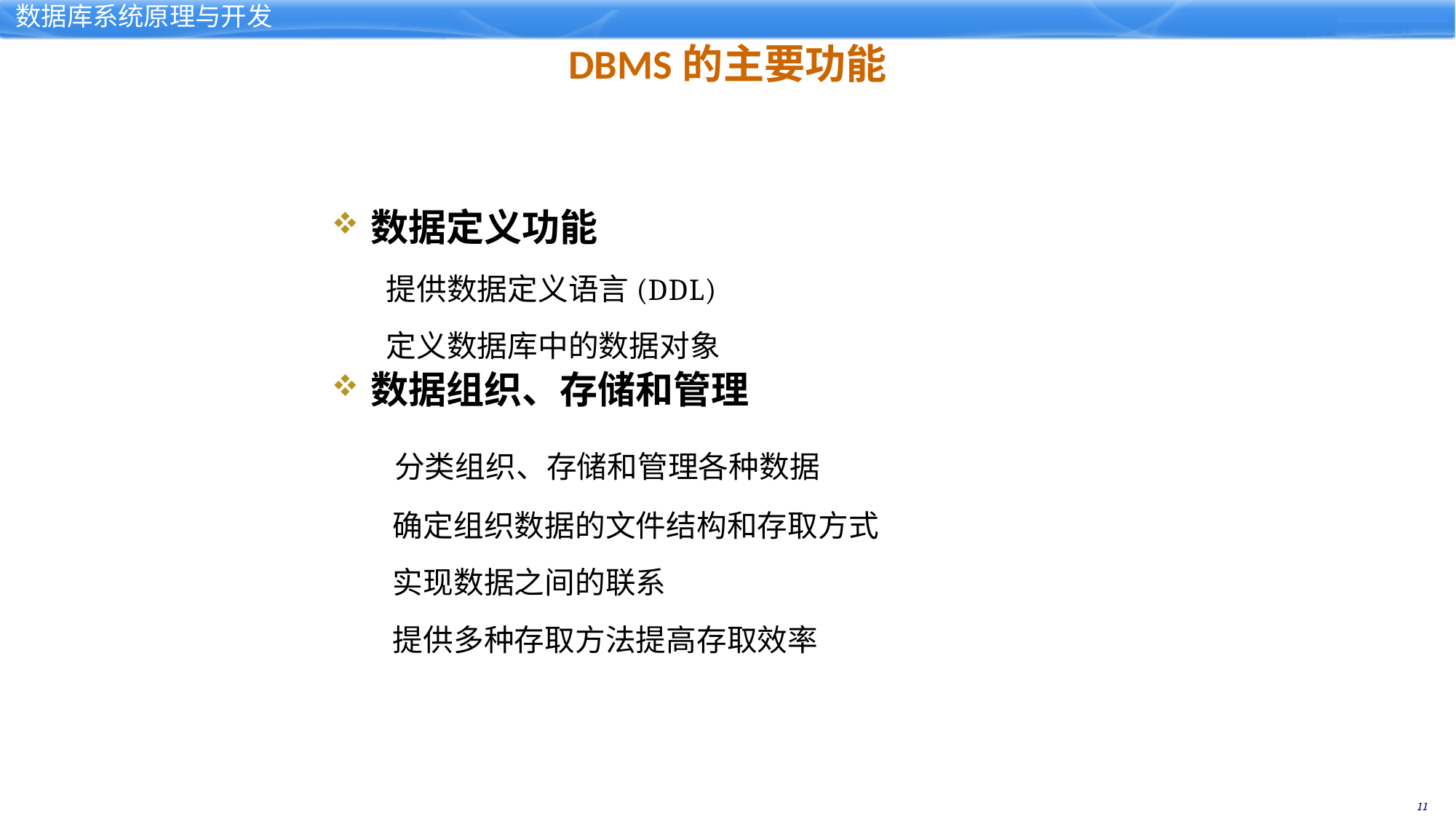

# DBMS的主要功能
数据定义功能
       提供数据定义语言(DDL)
       定义数据库中的数据对象
数据组织、存储和管理
      分类组织、存储和管理各种数据
        确定组织数据的文件结构和存取方式
        实现数据之间的联系
        提供多种存取方法提高存取效率